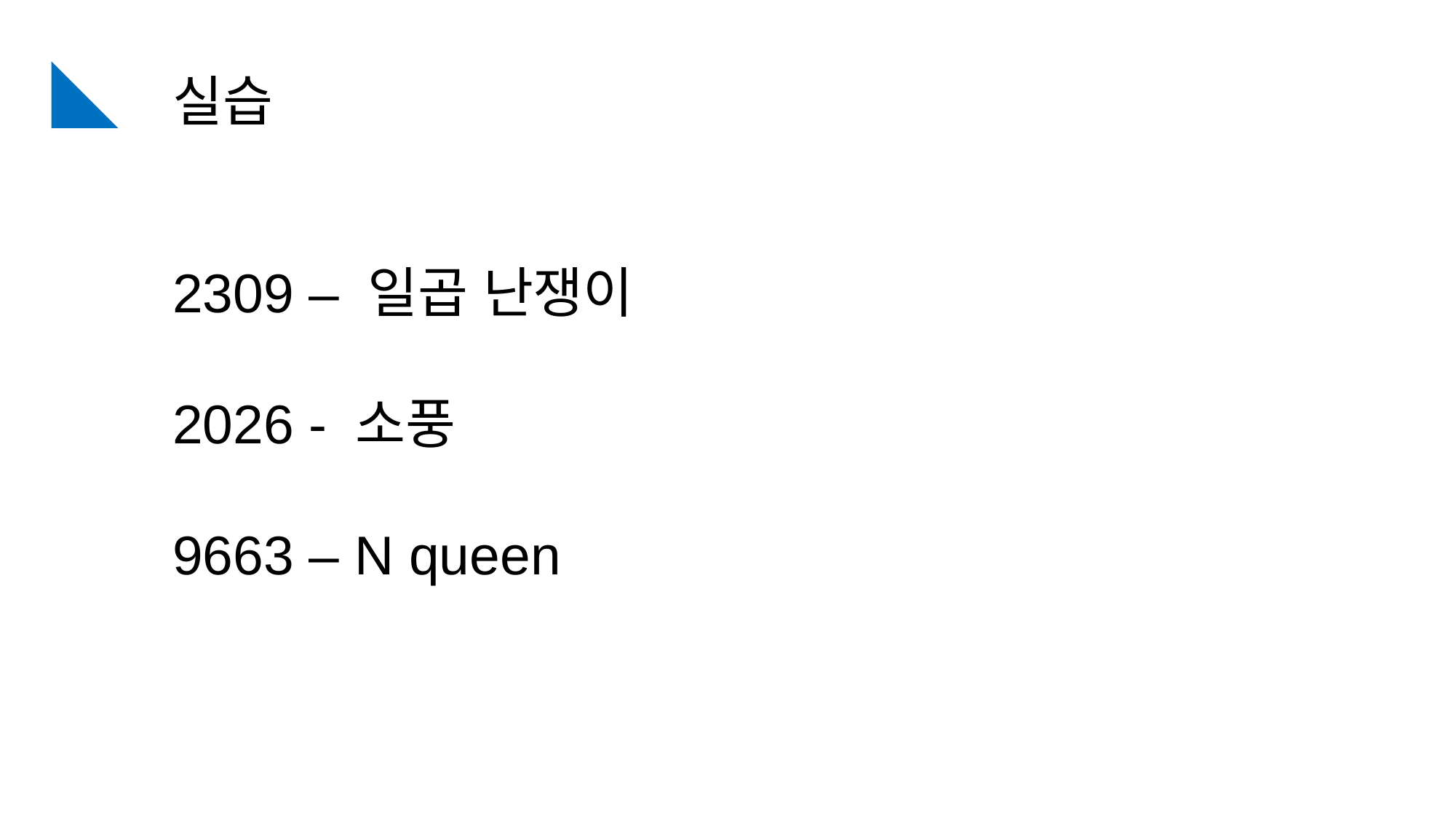

실습
2309 – 일곱 난쟁이

2026 - 소풍

9663 – N queen